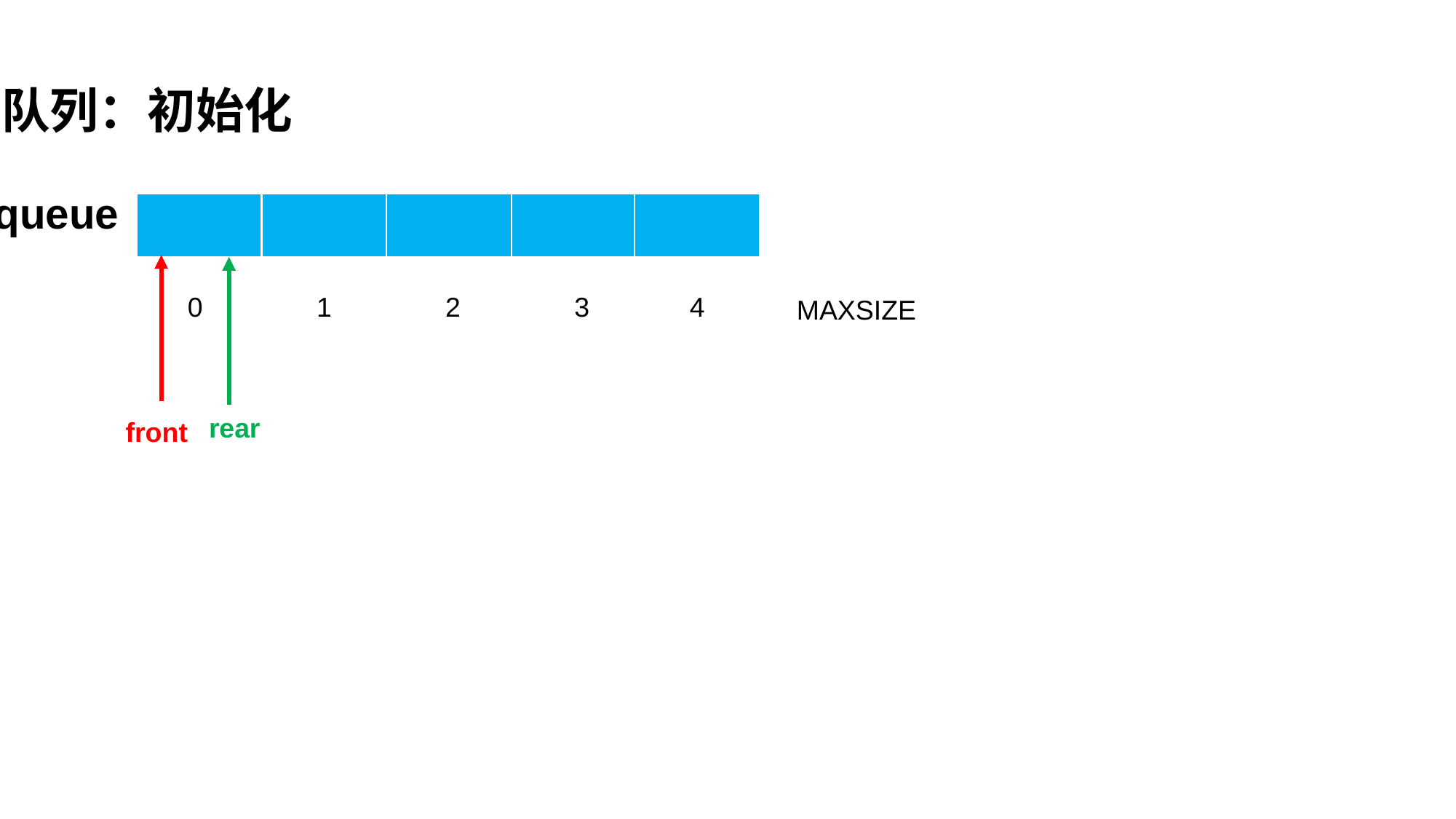

顺序队列：初始化
queue

0
1
2
3
4
MAXSIZE
rear
front